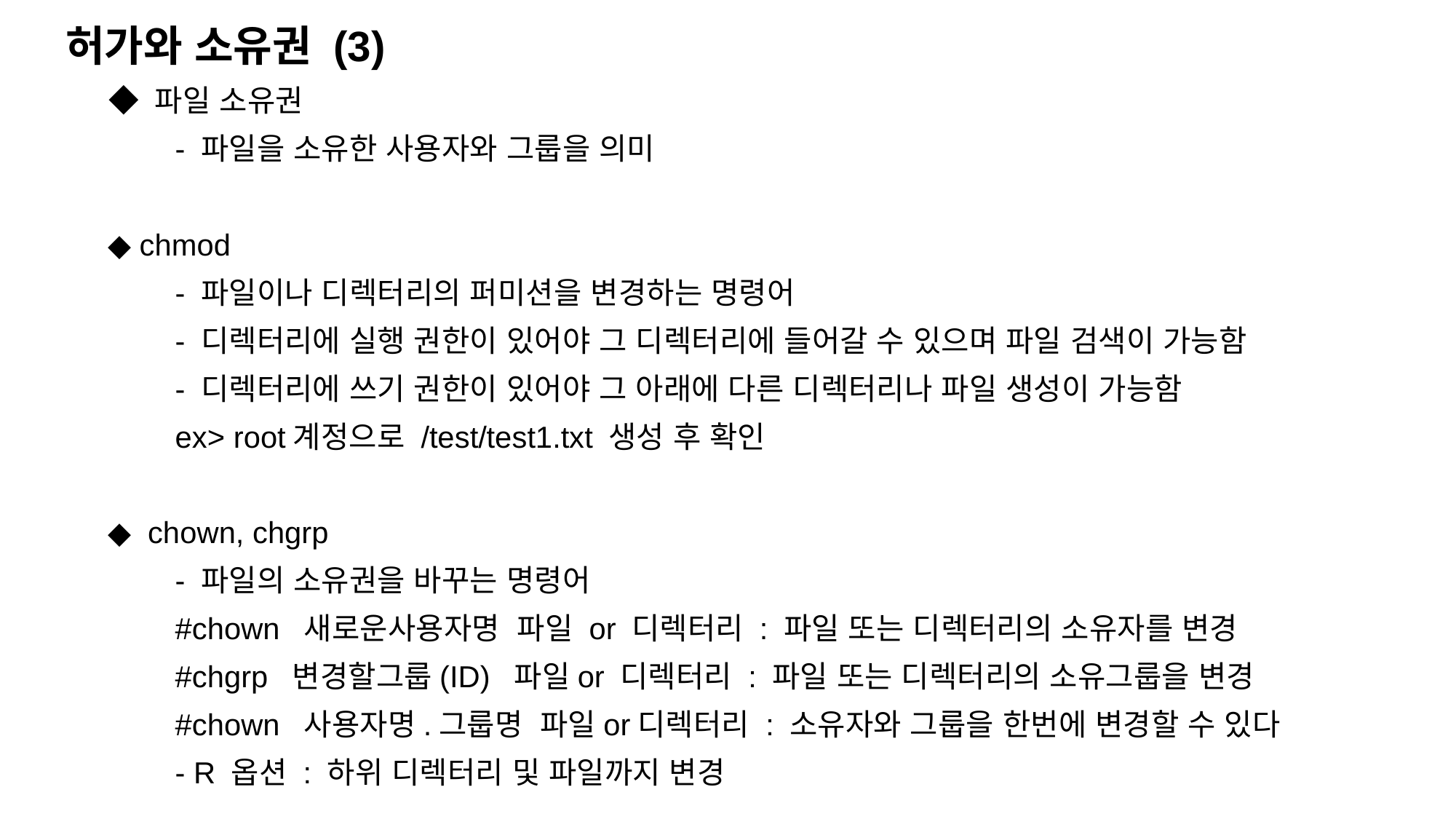

허가와 소유권 (3)
     ◆ 파일 소유권
	- 파일을 소유한 사용자와 그룹을 의미

     ◆ chmod
	- 파일이나 디렉터리의 퍼미션을 변경하는 명령어
	- 디렉터리에 실행 권한이 있어야 그 디렉터리에 들어갈 수 있으며 파일 검색이 가능함
	- 디렉터리에 쓰기 권한이 있어야 그 아래에 다른 디렉터리나 파일 생성이 가능함
	ex> root계정으로 /test/test1.txt 생성 후 확인

     ◆  chown, chgrp
	- 파일의 소유권을 바꾸는 명령어
	#chown  새로운사용자명  파일 or 디렉터리 : 파일 또는 디렉터리의 소유자를 변경
	#chgrp  변경할그룹(ID)  파일or 디렉터리 : 파일 또는 디렉터리의 소유그룹을 변경
	#chown  사용자명.그룹명  파일or디렉터리 : 소유자와 그룹을 한번에 변경할 수 있다
	- R 옵션 : 하위 디렉터리 및 파일까지 변경